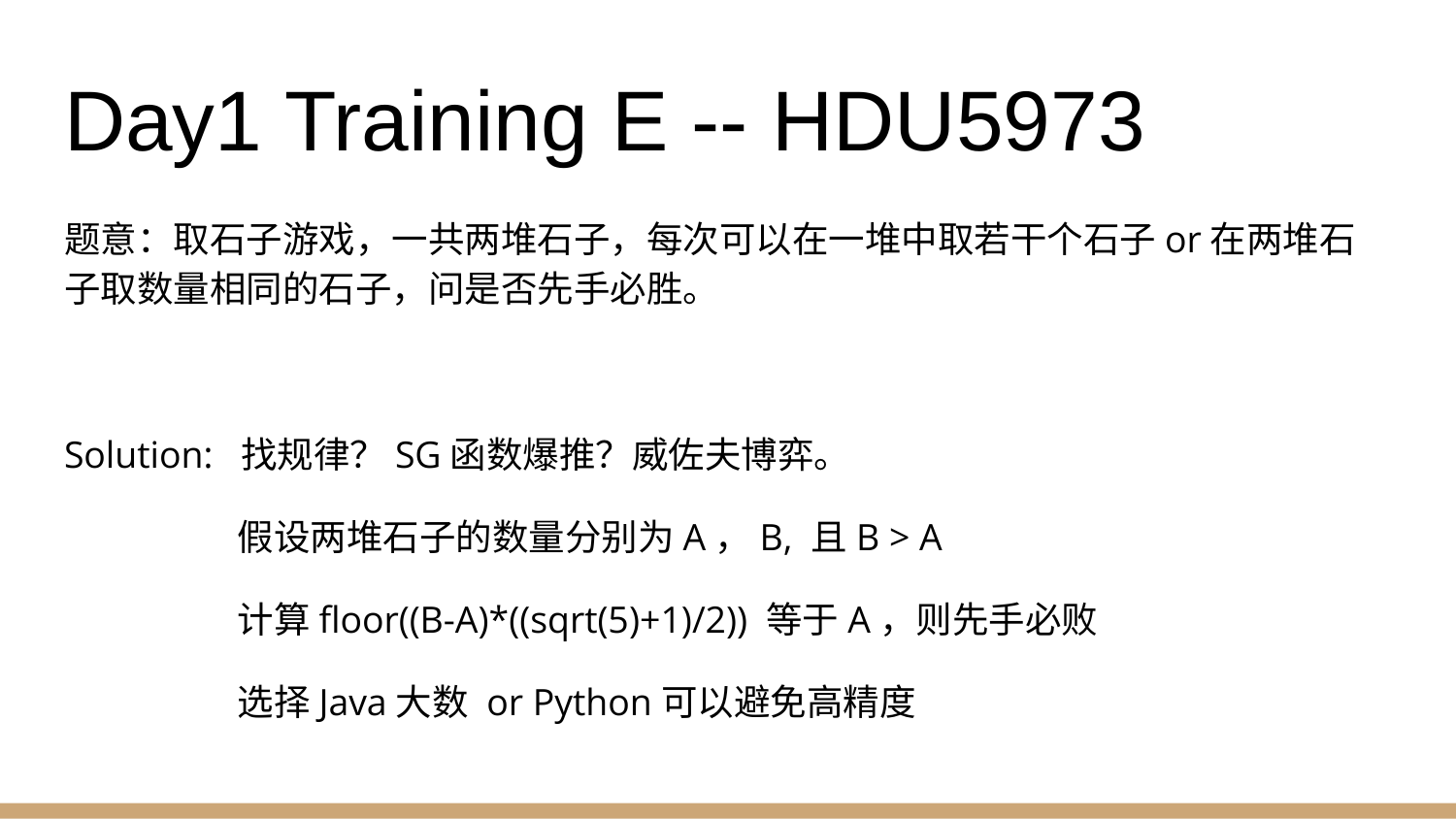

# Day1 Training E -- HDU5973
题意：取石子游戏，一共两堆石子，每次可以在一堆中取若干个石子or在两堆石子取数量相同的石子，问是否先手必胜。

Solution:  找规律？SG函数爆推？威佐夫博弈。
  假设两堆石子的数量分别为A，B, 且B > A
  计算floor((B-A)*((sqrt(5)+1)/2)) 等于A，则先手必败
  选择Java大数 or Python可以避免高精度